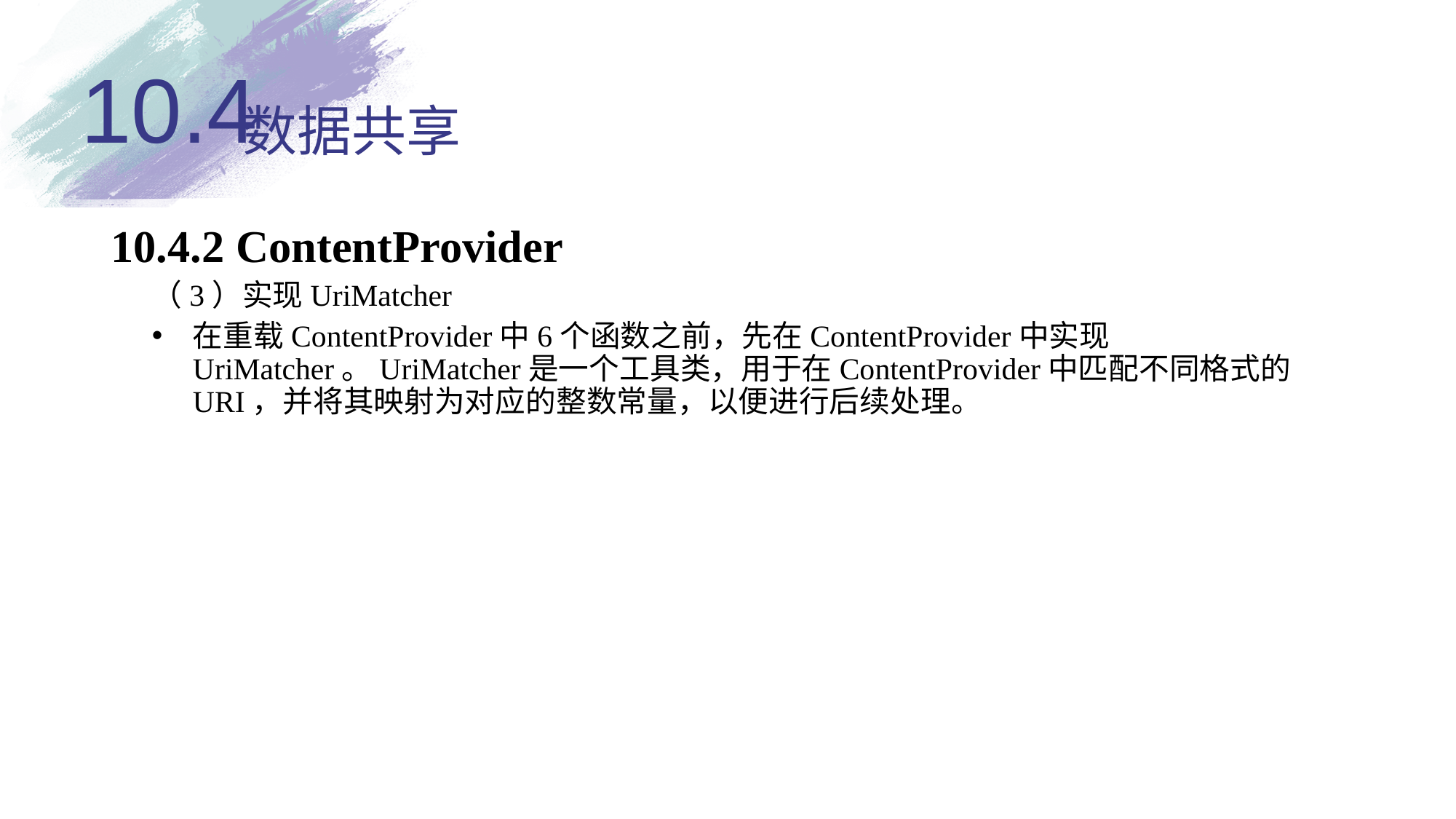

10.4
# 数据共享
10.4.2 ContentProvider
（3）实现UriMatcher
在重载ContentProvider中6个函数之前，先在ContentProvider中实现UriMatcher。UriMatcher是一个工具类，用于在ContentProvider中匹配不同格式的URI，并将其映射为对应的整数常量，以便进行后续处理。